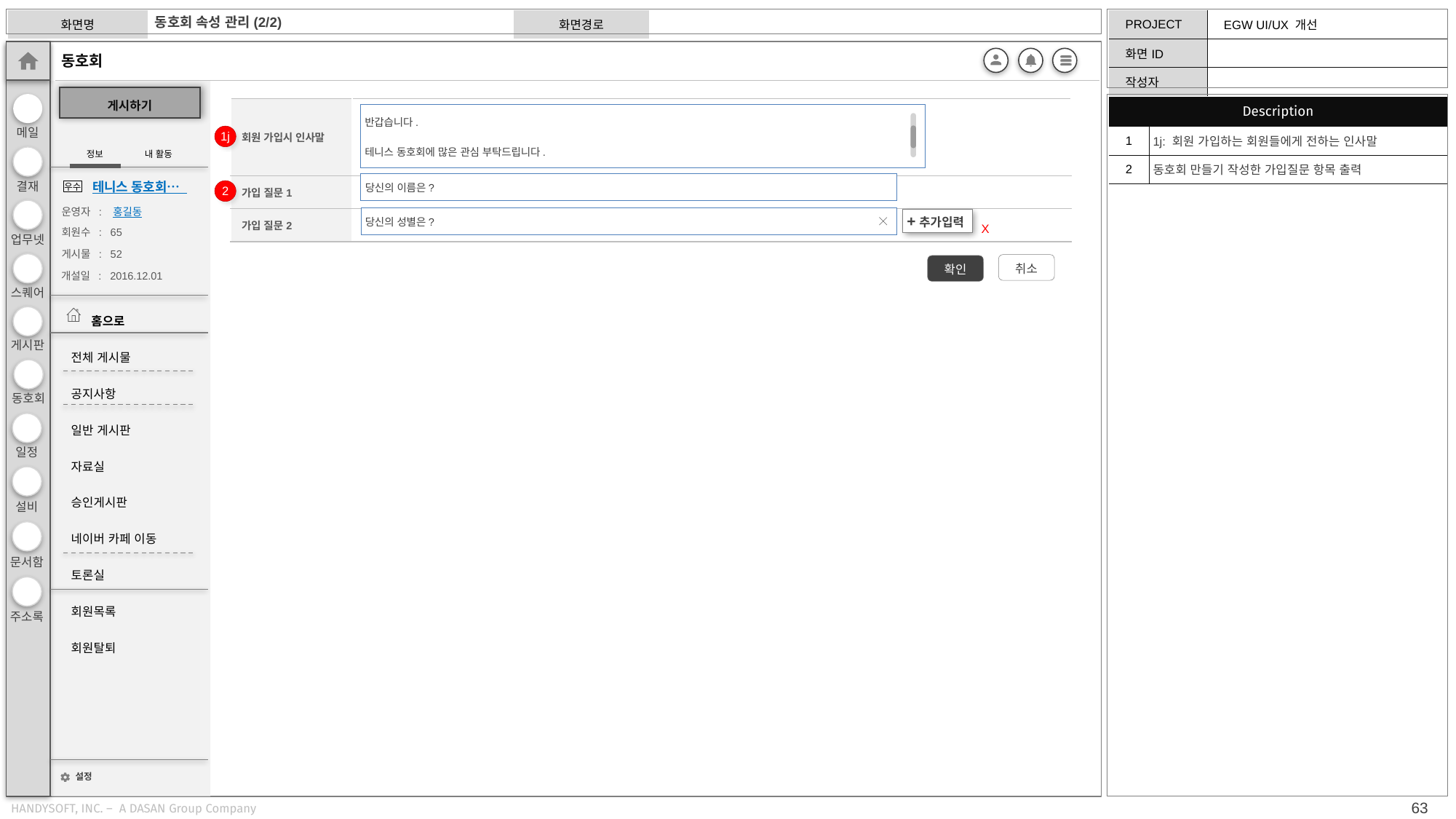

동호회 속성 관리(2/2)
| Description |  |
| --- | --- |
| 1 | 1j: 회원 가입하는 회원들에게 전하는 인사말 |
| 2 | 동호회 만들기 작성한 가입질문 항목 출력 |
| 회원 가입시 인사말 |  |
| --- | --- |
| 가입 질문1 |  |
| 가입 질문2 |  |
반갑습니다.
테니스 동호회에 많은 관심 부탁드립니다.

1j
당신의 이름은?
2
당신의 성별은?
+추가입력
X

취소
확인